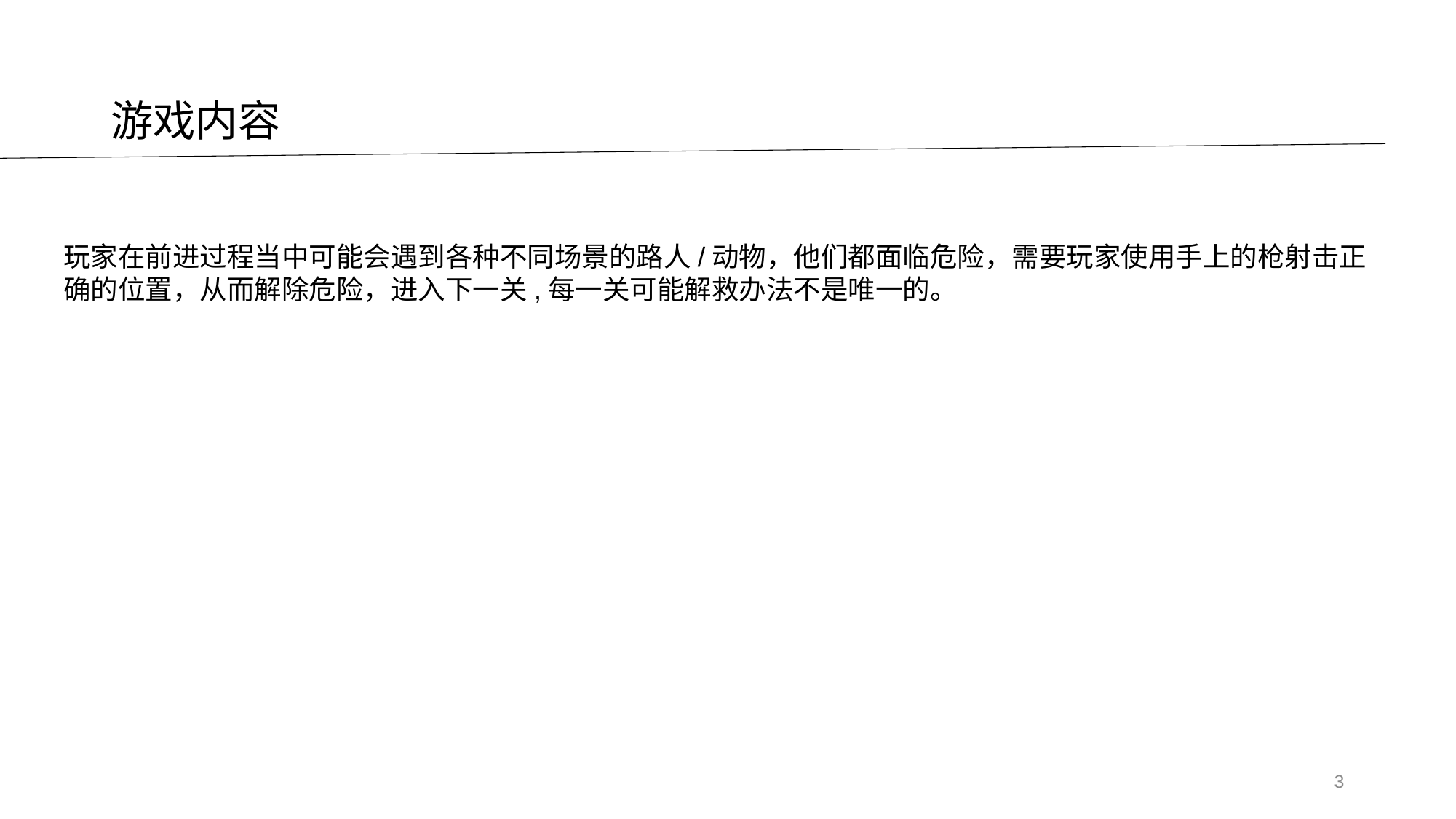

# 游戏内容

玩家在前进过程当中可能会遇到各种不同场景的路人/动物，他们都面临危险，需要玩家使用手上的枪射击正确的位置，从而解除危险，进入下一关,每一关可能解救办法不是唯一的。
3